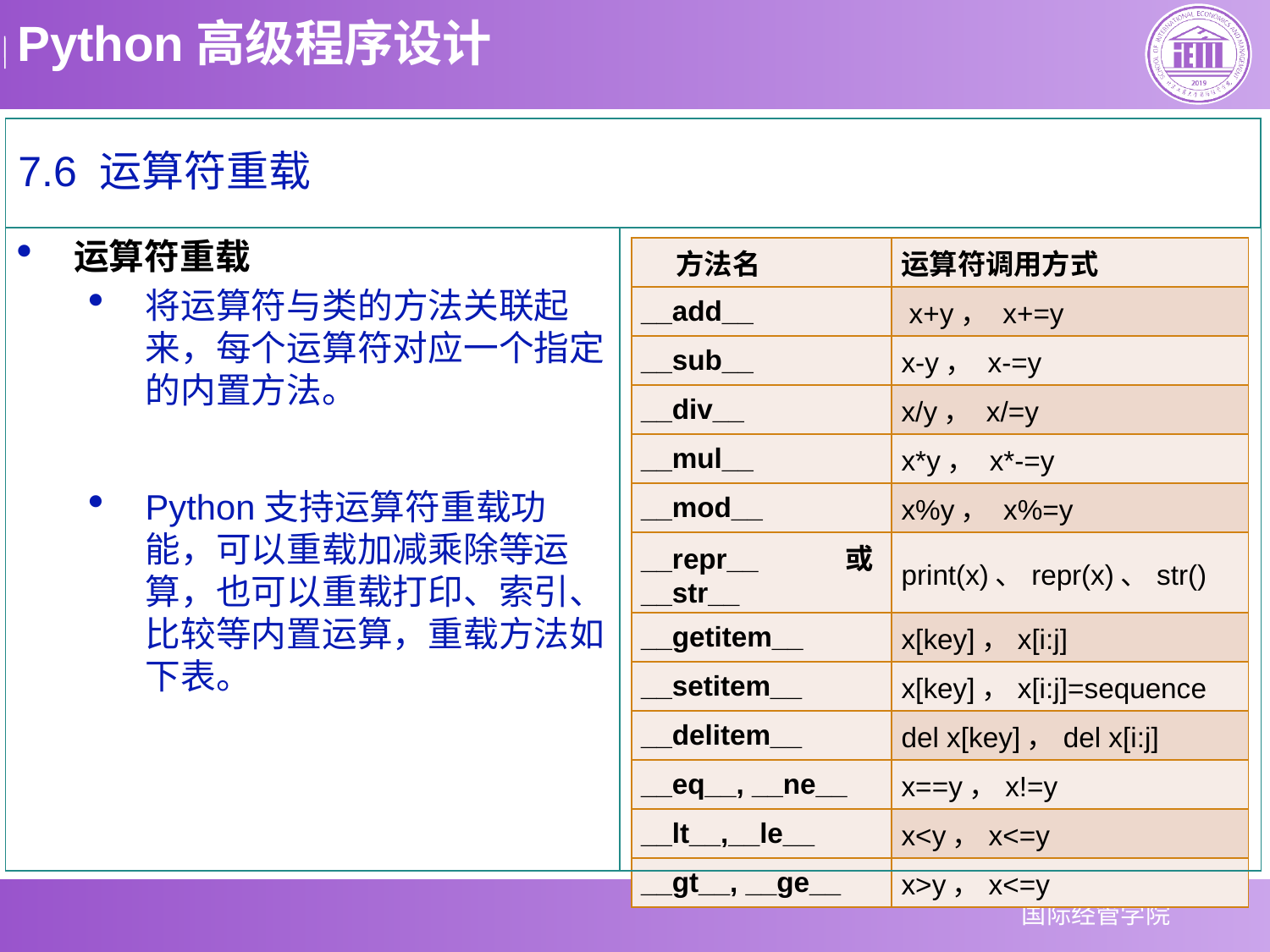

# 7.6 运算符重载

运算符重载
将运算符与类的方法关联起来，每个运算符对应一个指定的内置方法。

Python支持运算符重载功能，可以重载加减乘除等运算，也可以重载打印、索引、比较等内置运算，重载方法如下表。

| 方法名 | 运算符调用方式 |
| --- | --- |
| \_\_add\_\_ | x+y， x+=y |
| \_\_sub\_\_ | x-y， x-=y |
| \_\_div\_\_ | x/y， x/=y |
| \_\_mul\_\_ | x\*y， x\*-=y |
| \_\_mod\_\_ | x%y， x%=y |
| \_\_repr\_\_或\_\_str\_\_ | print(x)、repr(x)、str() |
| \_\_getitem\_\_ | x[key]，x[i:j] |
| \_\_setitem\_\_ | x[key]，x[i:j]=sequence |
| \_\_delitem\_\_ | del x[key]，del x[i:j] |
| \_\_eq\_\_, \_\_ne\_\_ | x==y，x!=y |
| \_\_lt\_\_,\_\_le\_\_ | x<y，x<=y |
| \_\_gt\_\_, \_\_ge\_\_ | x>y，x<=y |